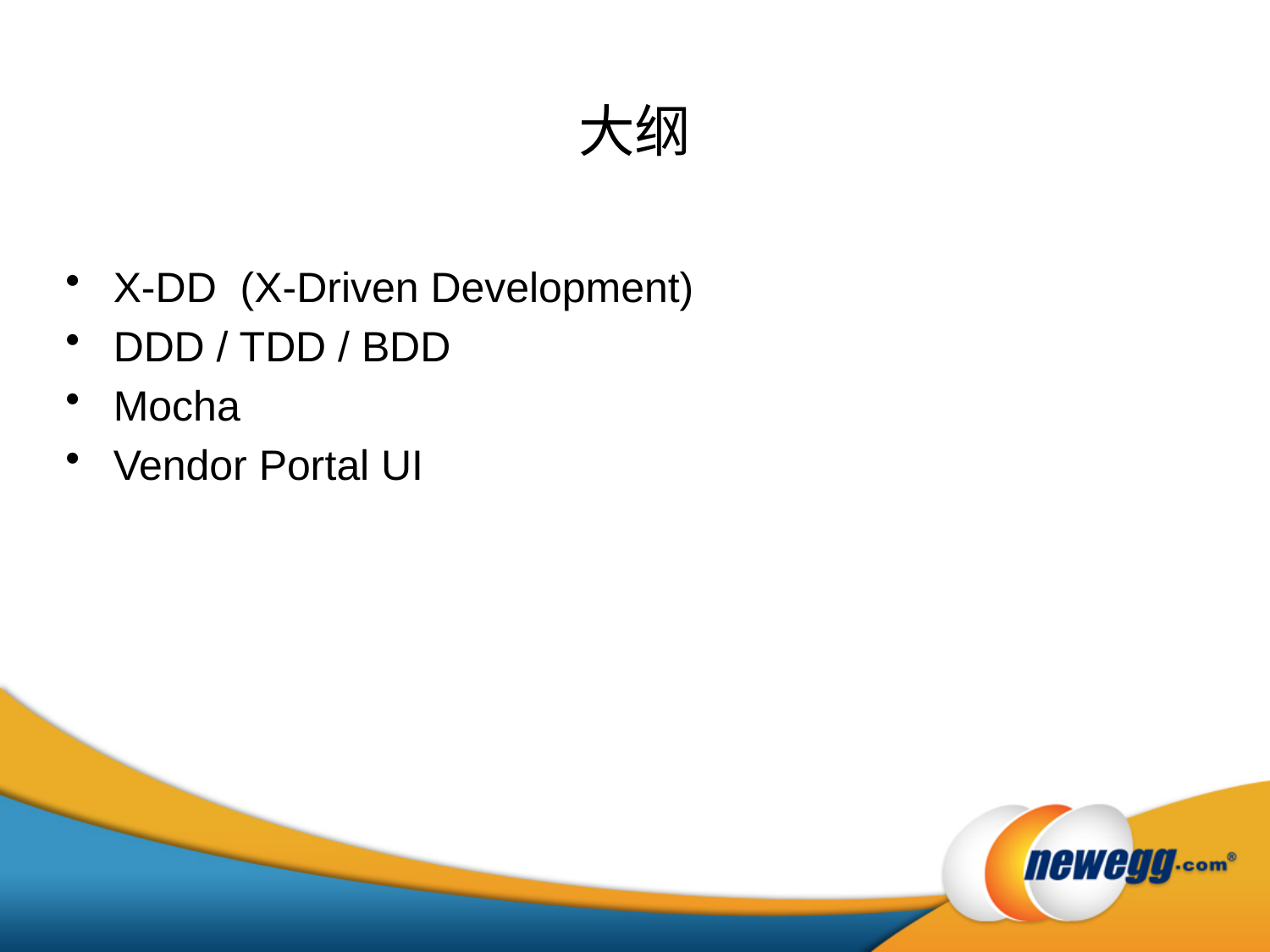

# 大纲
X-DD  (X-Driven Development)
DDD / TDD / BDD
Mocha
Vendor Portal UI